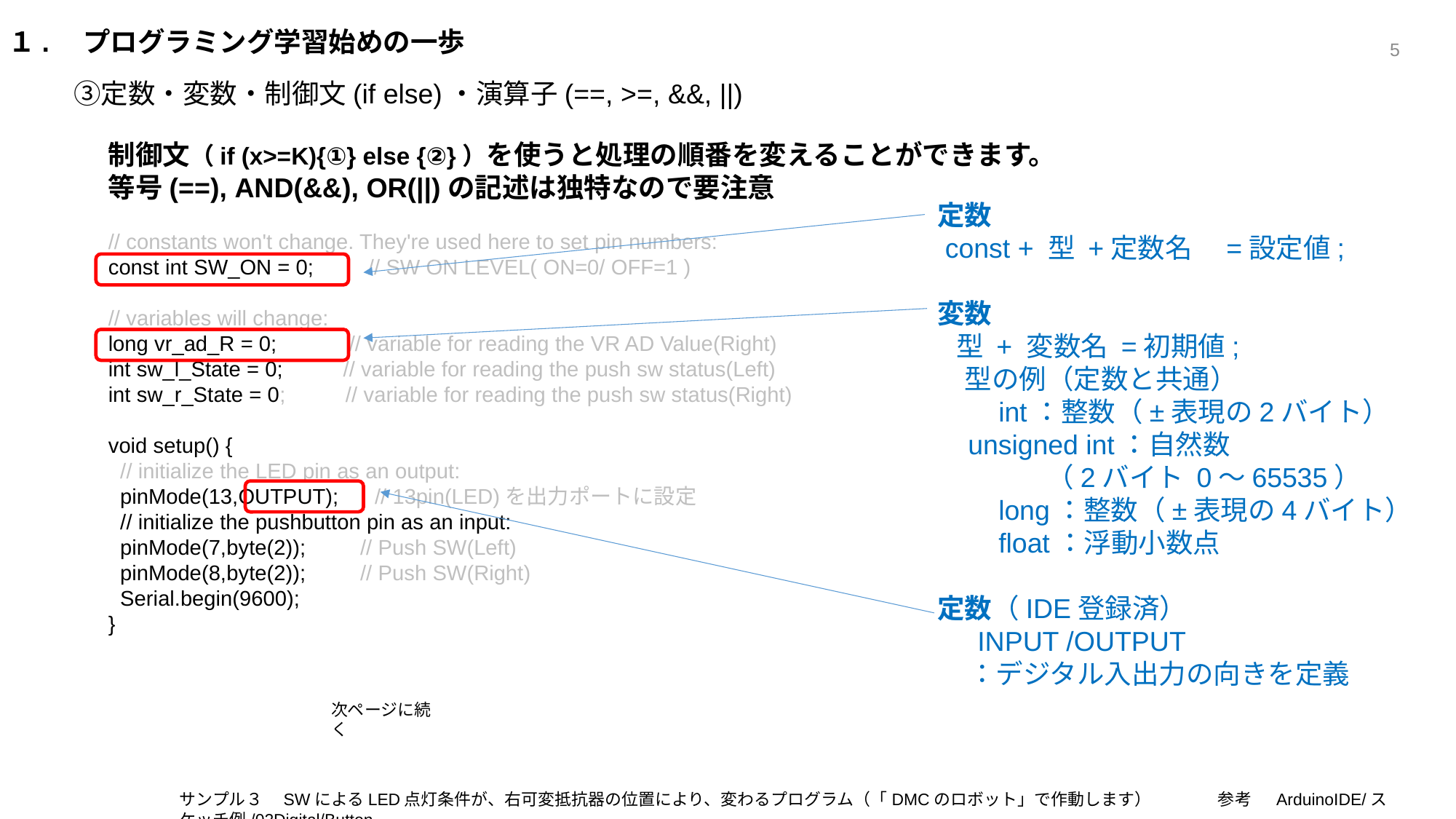

１.　プログラミング学習始めの一歩
5
　③定数・変数・制御文(if else)・演算子(==, >=, &&, ||)
制御文（if (x>=K){①} else {②}）を使うと処理の順番を変えることができます。
等号(==), AND(&&), OR(||)の記述は独特なので要注意

// constants won't change. They're used here to set pin numbers:
const int SW_ON = 0;         // SW ON LEVEL( ON=0/ OFF=1 )

// variables will change:
long vr_ad_R = 0;            // variable for reading the VR AD Value(Right)
int sw_l_State = 0;          // variable for reading the push sw status(Left)
int sw_r_State = 0;          // variable for reading the push sw status(Right)

void setup() {
  // initialize the LED pin as an output:
  pinMode(13,OUTPUT);      // 13pin(LED)を出力ポートに設定
  // initialize the pushbutton pin as an input:
  pinMode(7,byte(2));         // Push SW(Left)
  pinMode(8,byte(2));         // Push SW(Right)
  Serial.begin(9600);
}

定数
 const + 型 +定数名　=設定値;

変数
  型 + 変数名 =初期値;
　型の例（定数と共通）
　　int：整数（±表現の2バイト）
    unsigned int：自然数
　　　　（2バイト 0～65535）
　　long：整数（±表現の4バイト）
　　float：浮動小数点

定数（IDE登録済）
　 INPUT /OUTPUT
    ：デジタル入出力の向きを定義

次ページに続く
サンプル３　SWによるLED点灯条件が、右可変抵抗器の位置により、変わるプログラム（「DMCのロボット」で作動します）　　　　参考　 ArduinoIDE/スケッチ例/02Digital/Button